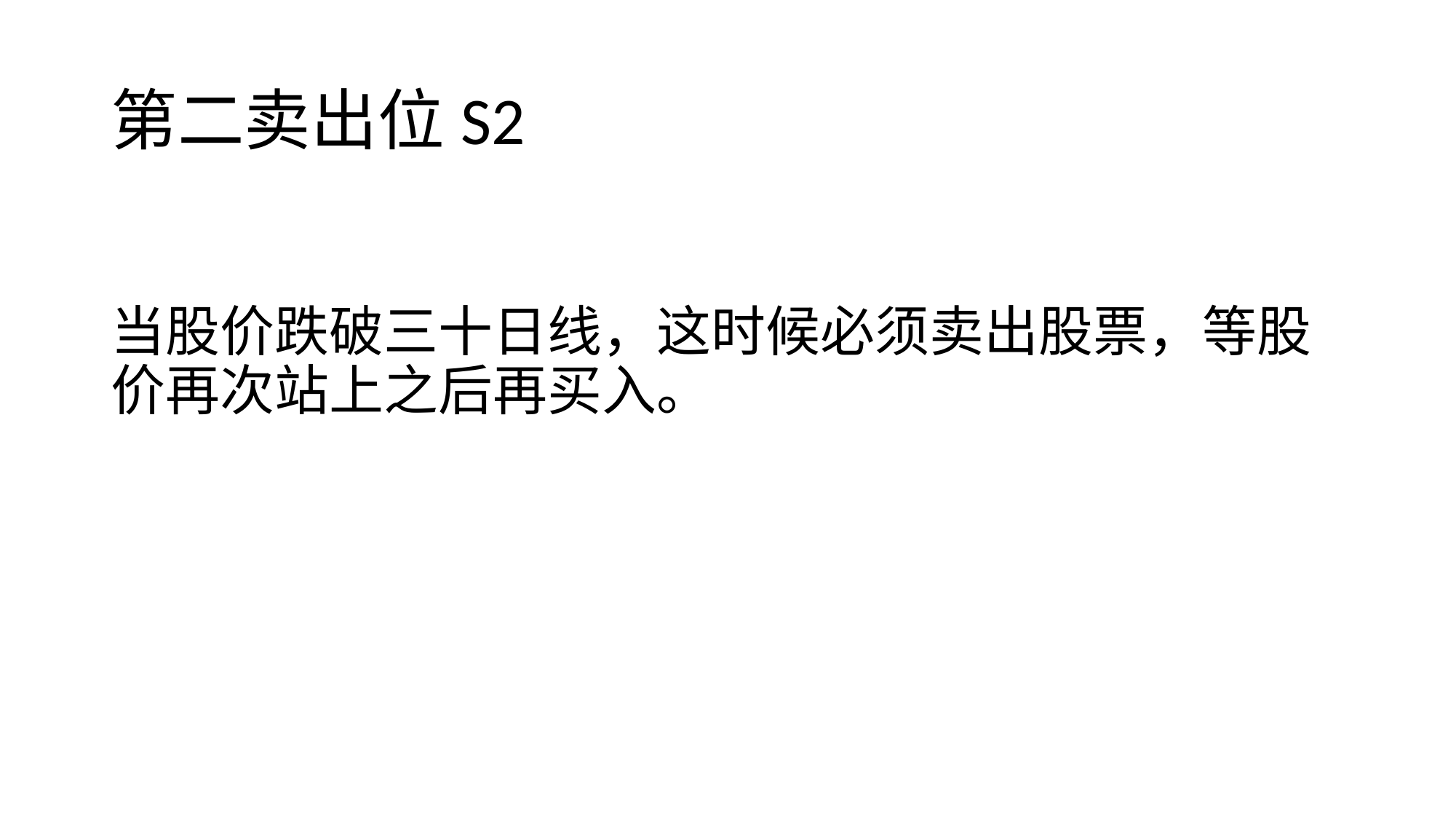

# 第二卖出位S2

当股价跌破三十日线，这时候必须卖出股票，等股价再次站上之后再买入。